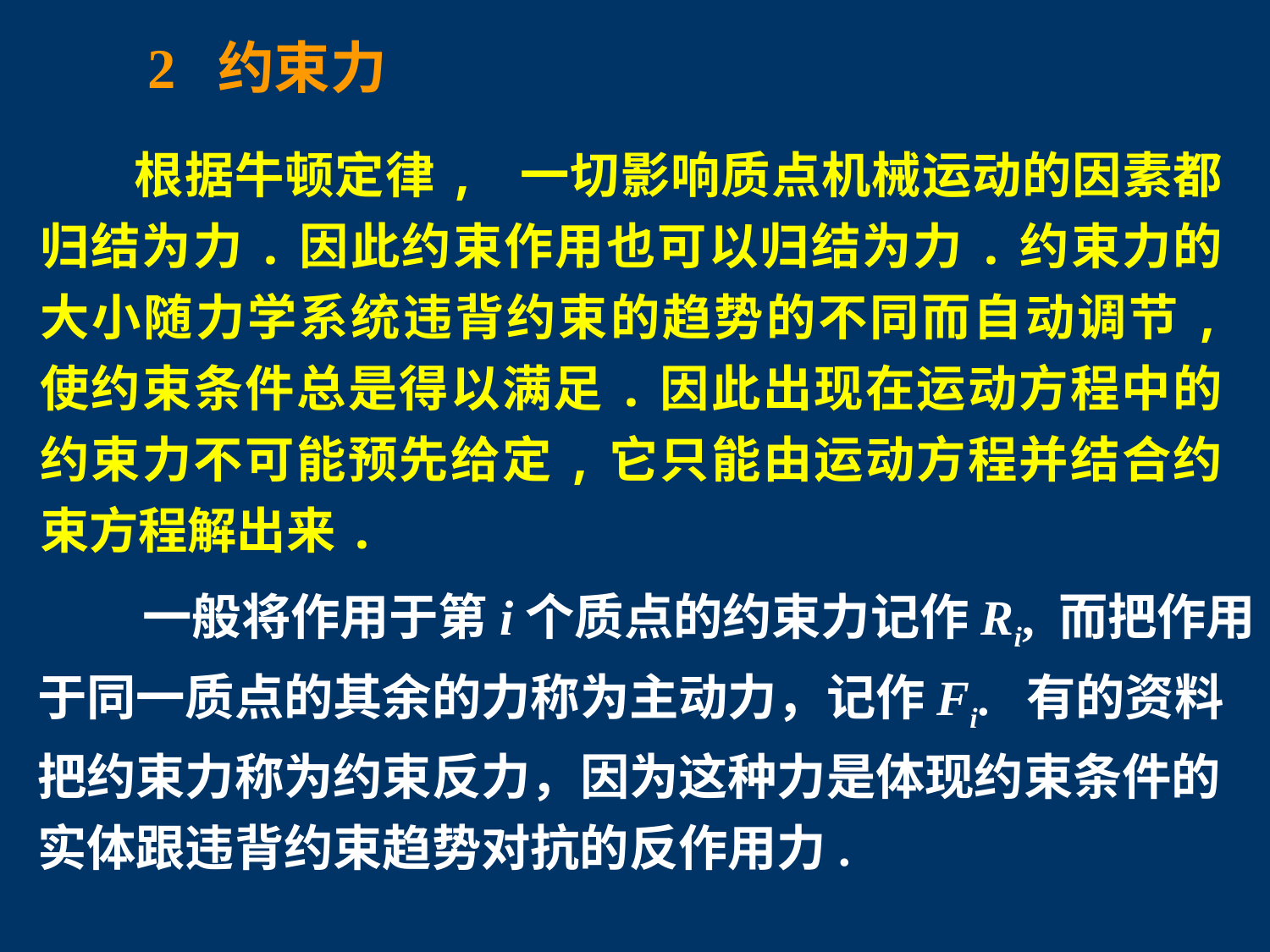

2  约束力
        根据牛顿定律, 一切影响质点机械运动的因素都归结为力.因此约束作用也可以归结为力.约束力的大小随力学系统违背约束的趋势的不同而自动调节, 使约束条件总是得以满足.因此出现在运动方程中的约束力不可能预先给定,它只能由运动方程并结合约束方程解出来.
          一般将作用于第i个质点的约束力记作Ri, 而把作用于同一质点的其余的力称为主动力，记作Fi.  有的资料把约束力称为约束反力，因为这种力是体现约束条件的实体跟违背约束趋势对抗的反作用力.